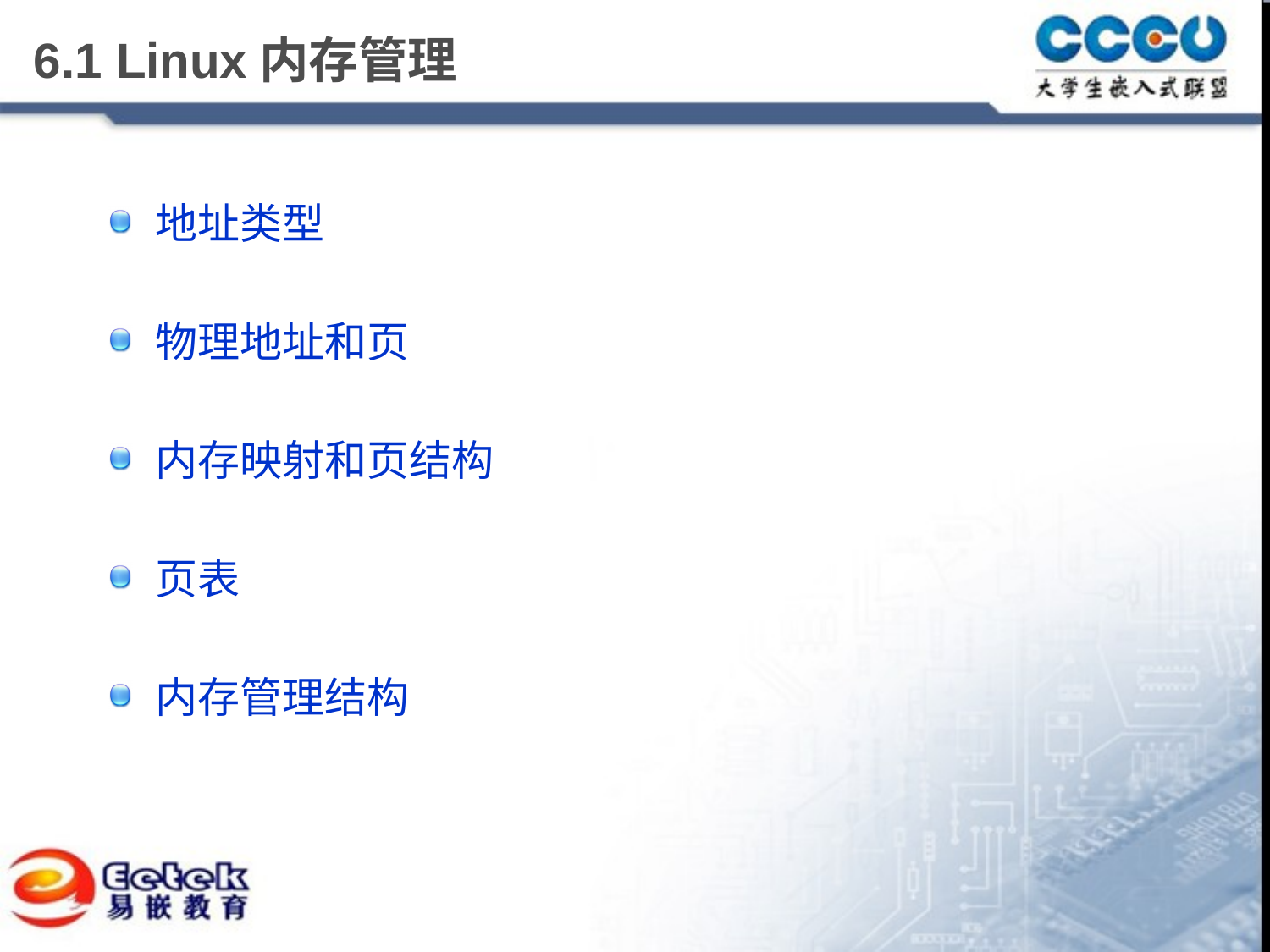

# 6.1 Linux内存管理
地址类型

物理地址和页

内存映射和页结构

页表

内存管理结构